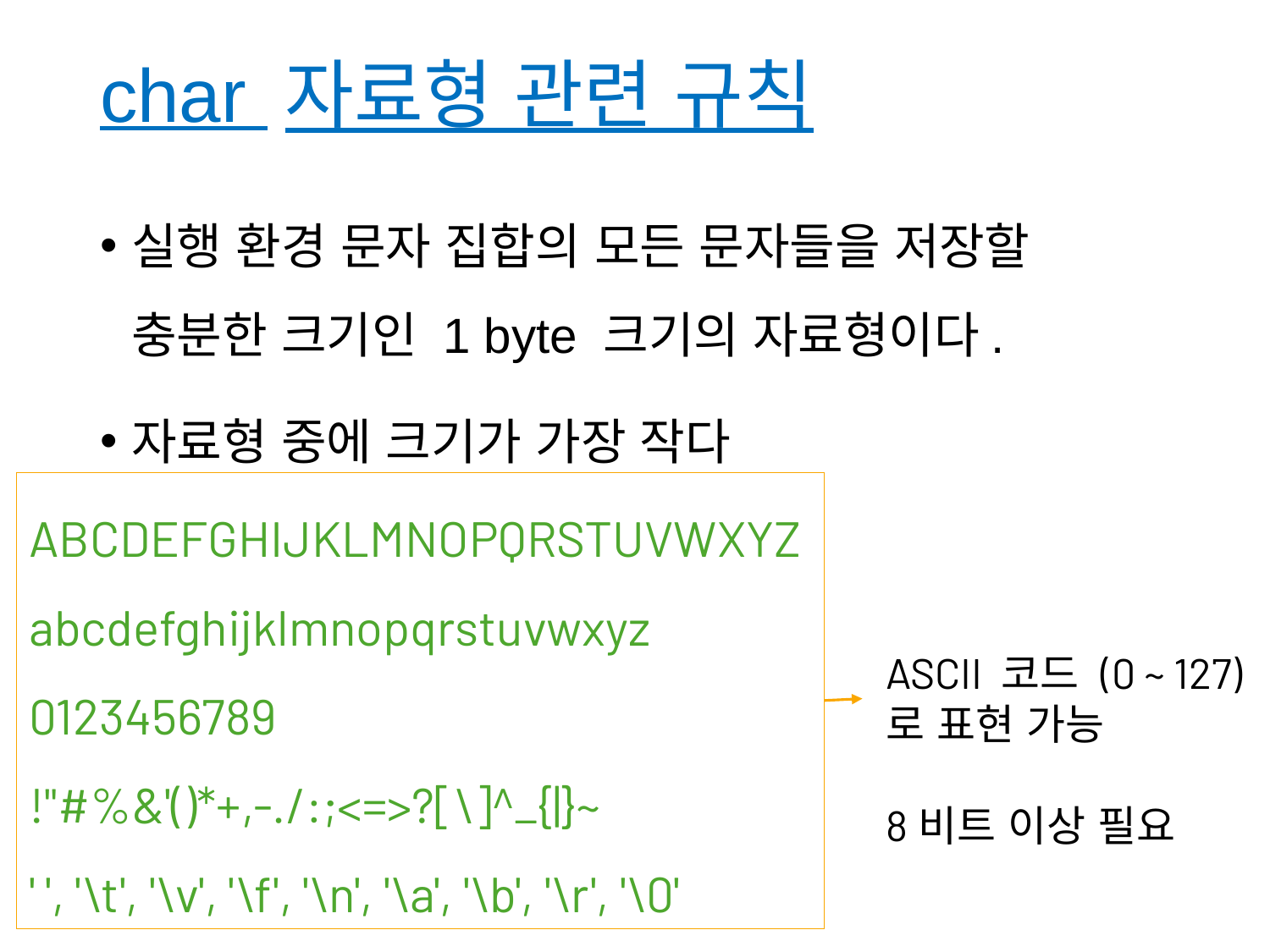

# char 자료형 관련 규칙
실행 환경 문자 집합의 모든 문자들을 저장할  충분한 크기인 1 byte 크기의 자료형이다.
자료형 중에 크기가 가장 작다
ABCDEFGHIJKLMNOPQRSTUVWXYZ
abcdefghijklmnopqrstuvwxyz
0123456789
!"#%&'()*+,-./:;<=>?[\]^_{|}~
' ', '\t', '\v', '\f', '\n', '\a', '\b', '\r', '\0'
ASCII 코드 (0 ~ 127)
로 표현 가능

8비트 이상 필요